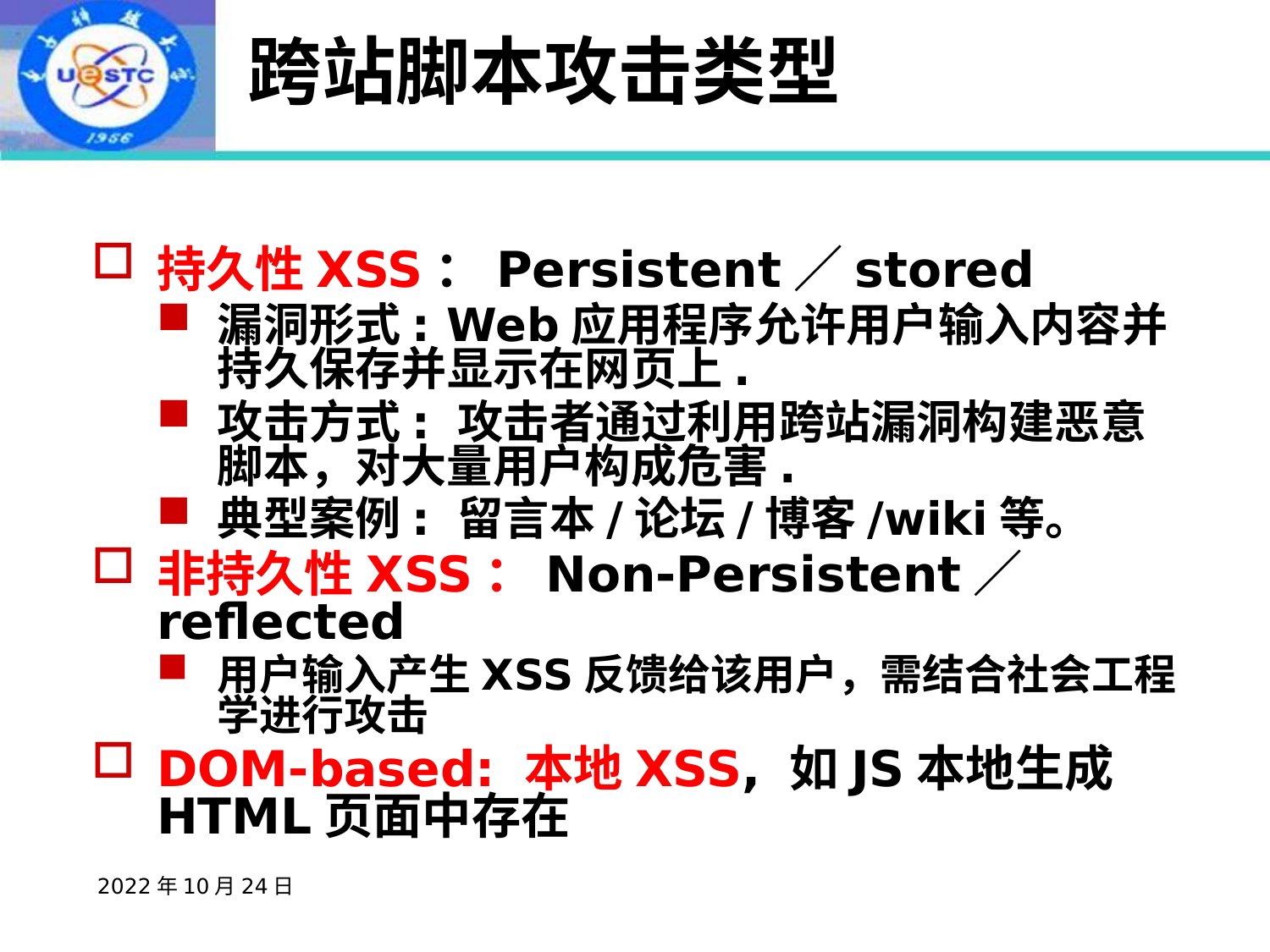

# 跨站脚本攻击类型
持久性XSS：Persistent／stored
漏洞形式: Web应用程序允许用户输入内容并持久保存并显示在网页上.
攻击方式: 攻击者通过利用跨站漏洞构建恶意脚本，对大量用户构成危害.
典型案例: 留言本/论坛/博客/wiki等。
非持久性XSS：Non-Persistent／ reflected
用户输入产生XSS反馈给该用户，需结合社会工程学进行攻击
DOM-based: 本地XSS, 如JS本地生成HTML页面中存在

2022年10月24日
24